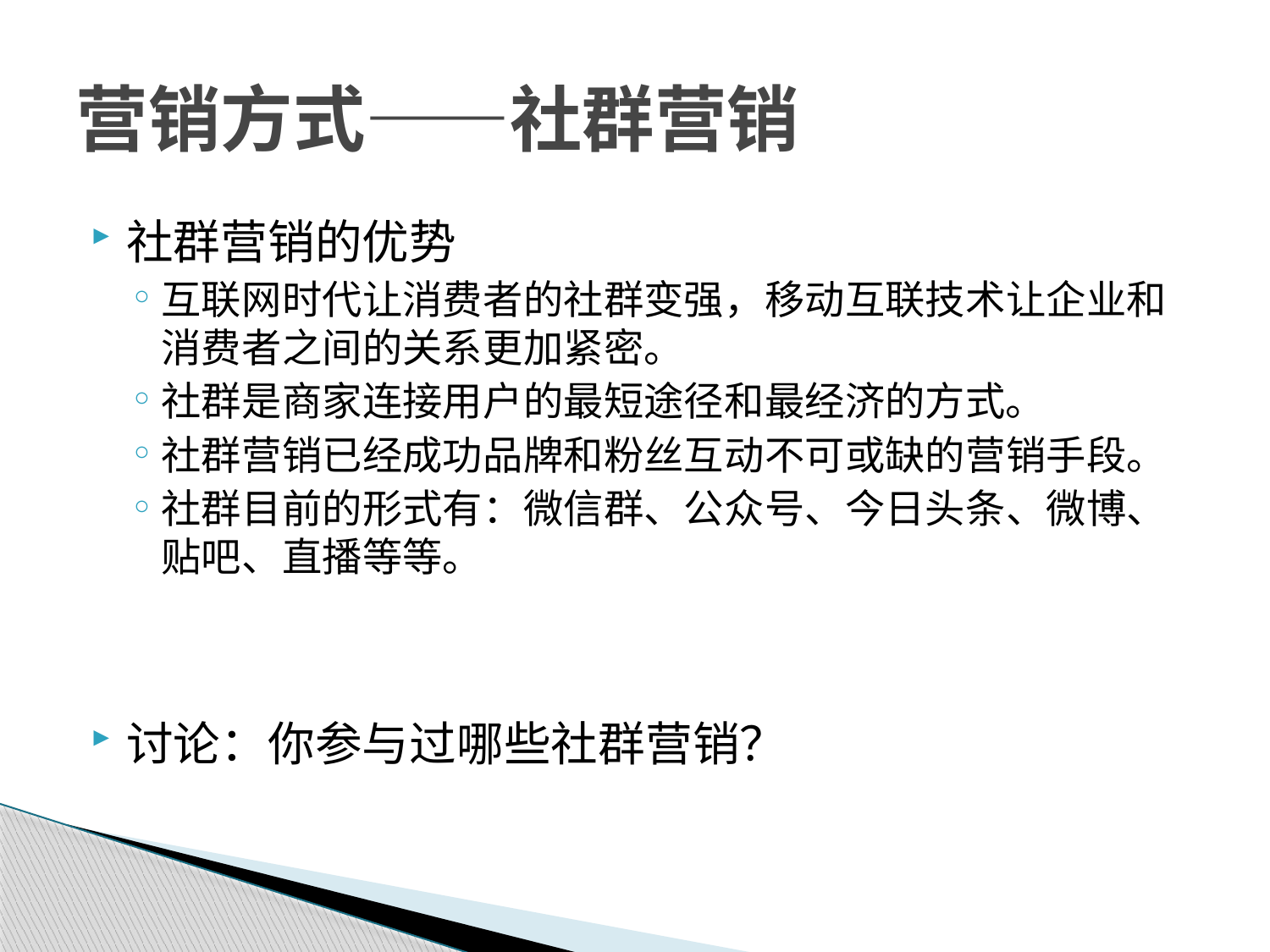

# 营销方式——社群营销
社群营销的优势
互联网时代让消费者的社群变强，移动互联技术让企业和消费者之间的关系更加紧密。
社群是商家连接用户的最短途径和最经济的方式。
社群营销已经成功品牌和粉丝互动不可或缺的营销手段。
社群目前的形式有：微信群、公众号、今日头条、微博、贴吧、直播等等。

讨论：你参与过哪些社群营销？